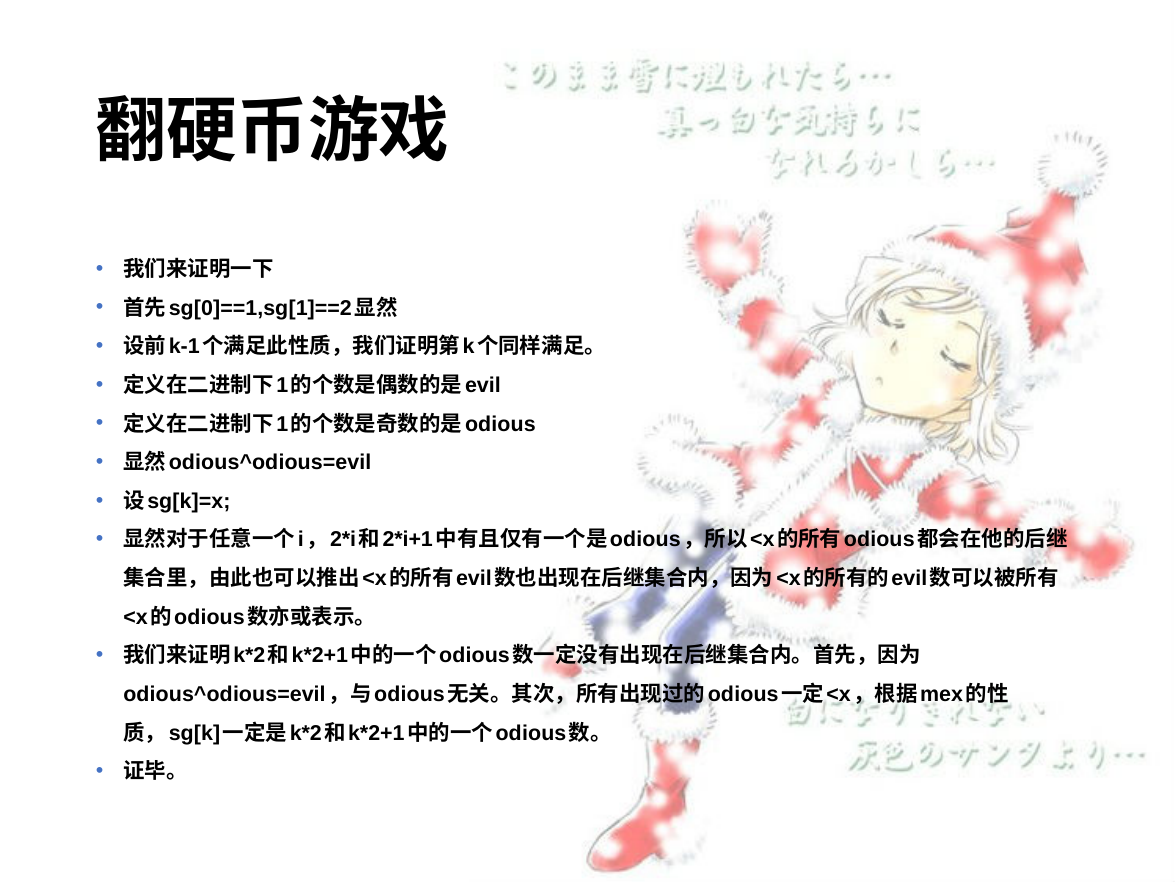

# 翻硬币游戏
我们来证明一下
首先sg[0]==1,sg[1]==2显然
设前k-1个满足此性质，我们证明第k个同样满足。
定义在二进制下1的个数是偶数的是evil
定义在二进制下1的个数是奇数的是odious
显然odious^odious=evil
设sg[k]=x;
显然对于任意一个i，2*i和2*i+1中有且仅有一个是odious，所以<x的所有odious都会在他的后继集合里，由此也可以推出<x的所有evil数也出现在后继集合内，因为<x的所有的evil数可以被所有<x的odious数亦或表示。
我们来证明k*2和k*2+1中的一个odious数一定没有出现在后继集合内。首先，因为odious^odious=evil，与odious无关。其次，所有出现过的odious一定<x，根据mex的性质，sg[k]一定是k*2和k*2+1中的一个odious数。
证毕。